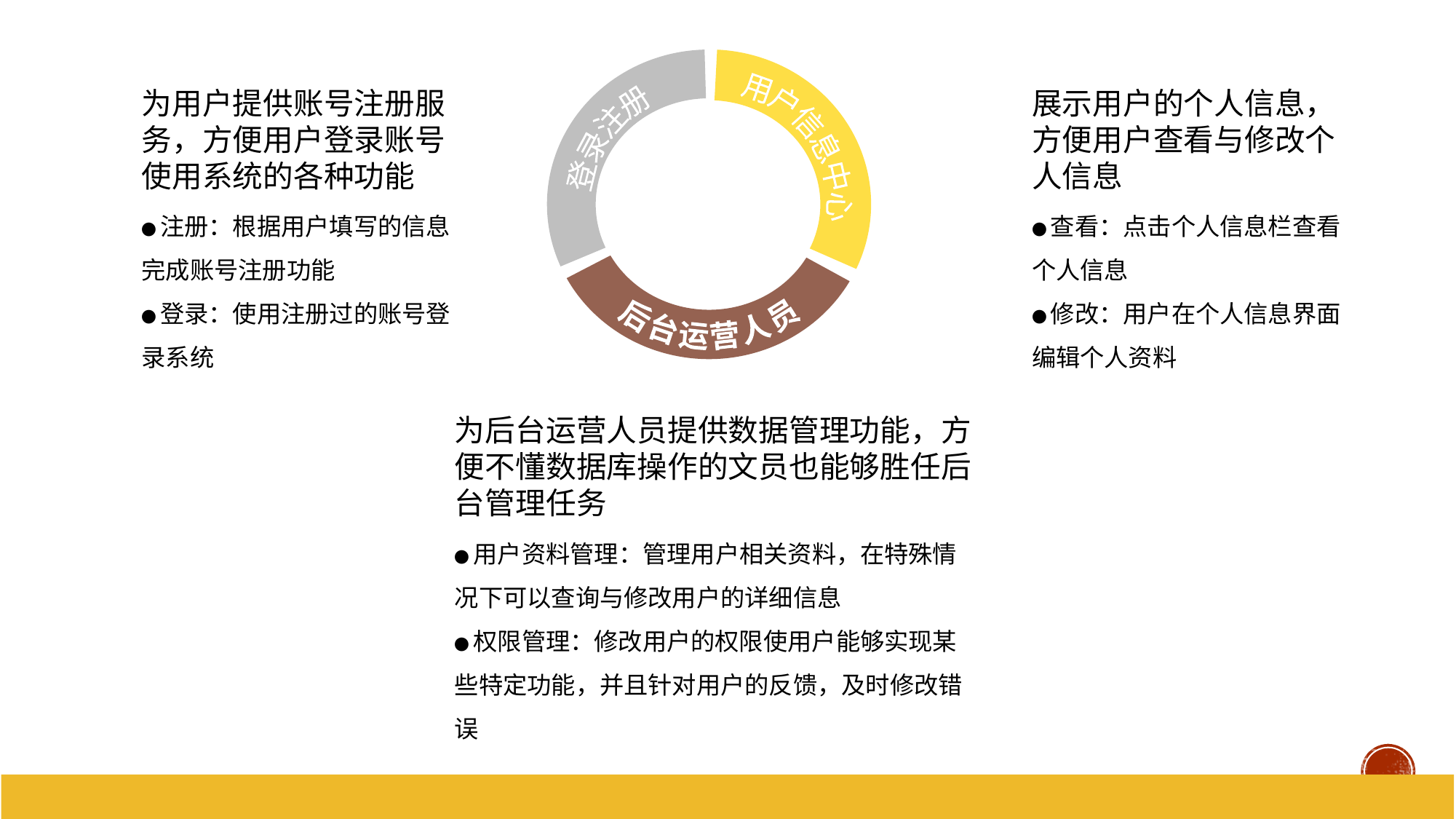

后台运营人员
用户信息中心
登录注册
为用户提供账号注册服务，方便用户登录账号使用系统的各种功能
●注册：根据用户填写的信息完成账号注册功能
●登录：使用注册过的账号登录系统
展示用户的个人信息，方便用户查看与修改个人信息
●查看：点击个人信息栏查看个人信息
●修改：用户在个人信息界面编辑个人资料
YOUR LOGO
为后台运营人员提供数据管理功能，方便不懂数据库操作的文员也能够胜任后台管理任务
●用户资料管理：管理用户相关资料，在特殊情况下可以查询与修改用户的详细信息
●权限管理：修改用户的权限使用户能够实现某些特定功能，并且针对用户的反馈，及时修改错误